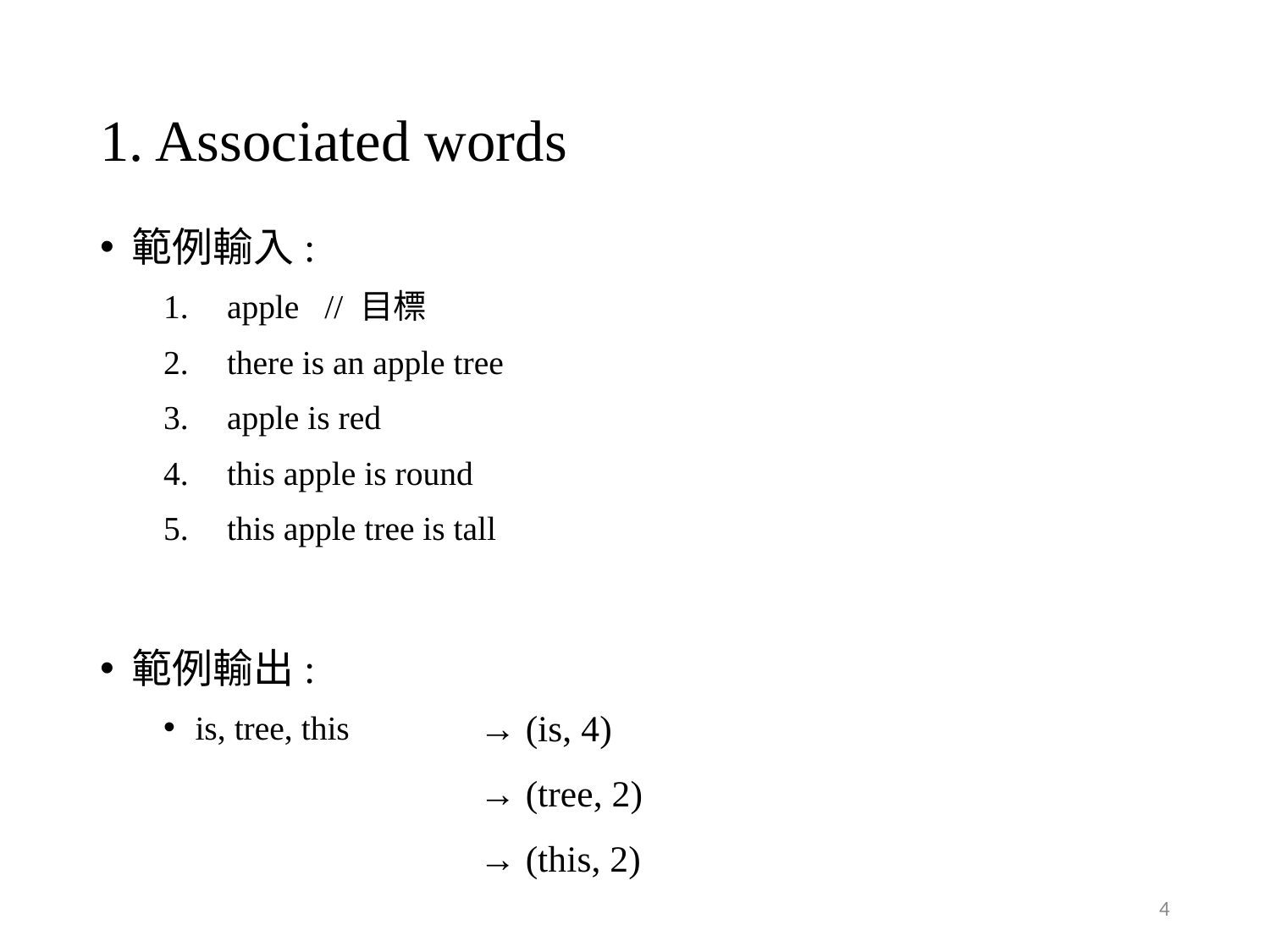

# 1. Associated words
範例輸入:
apple   // 目標
there is an apple tree
apple is red
this apple is round
this apple tree is tall

範例輸出:
is, tree, this
→ (is, 4)
→ (tree, 2)
→ (this, 2)
4